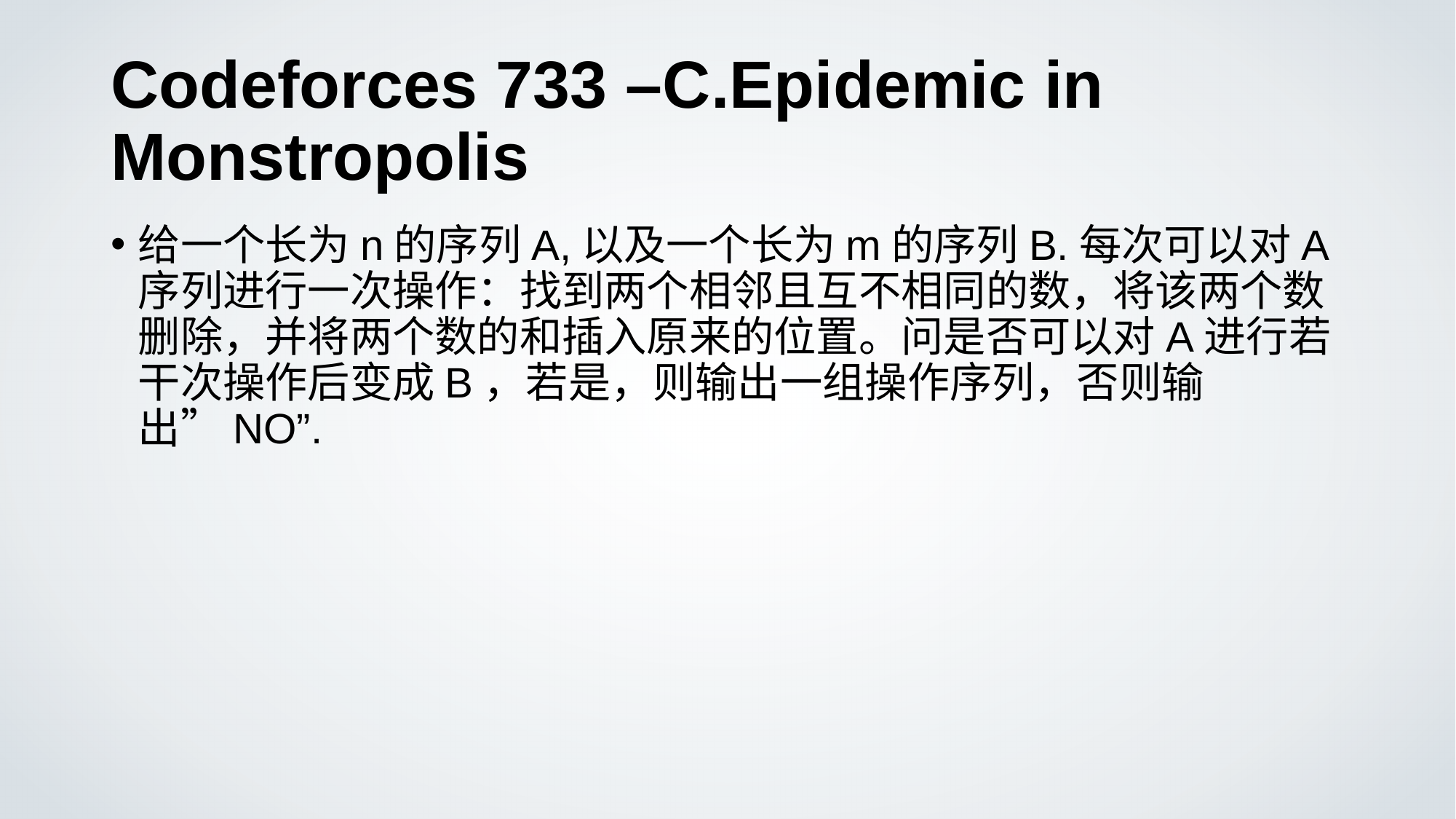

# Codeforces 733 –C.Epidemic in Monstropolis
给一个长为n的序列A,以及一个长为m的序列B.每次可以对A序列进行一次操作：找到两个相邻且互不相同的数，将该两个数删除，并将两个数的和插入原来的位置。问是否可以对A进行若干次操作后变成B，若是，则输出一组操作序列，否则输出”NO”.